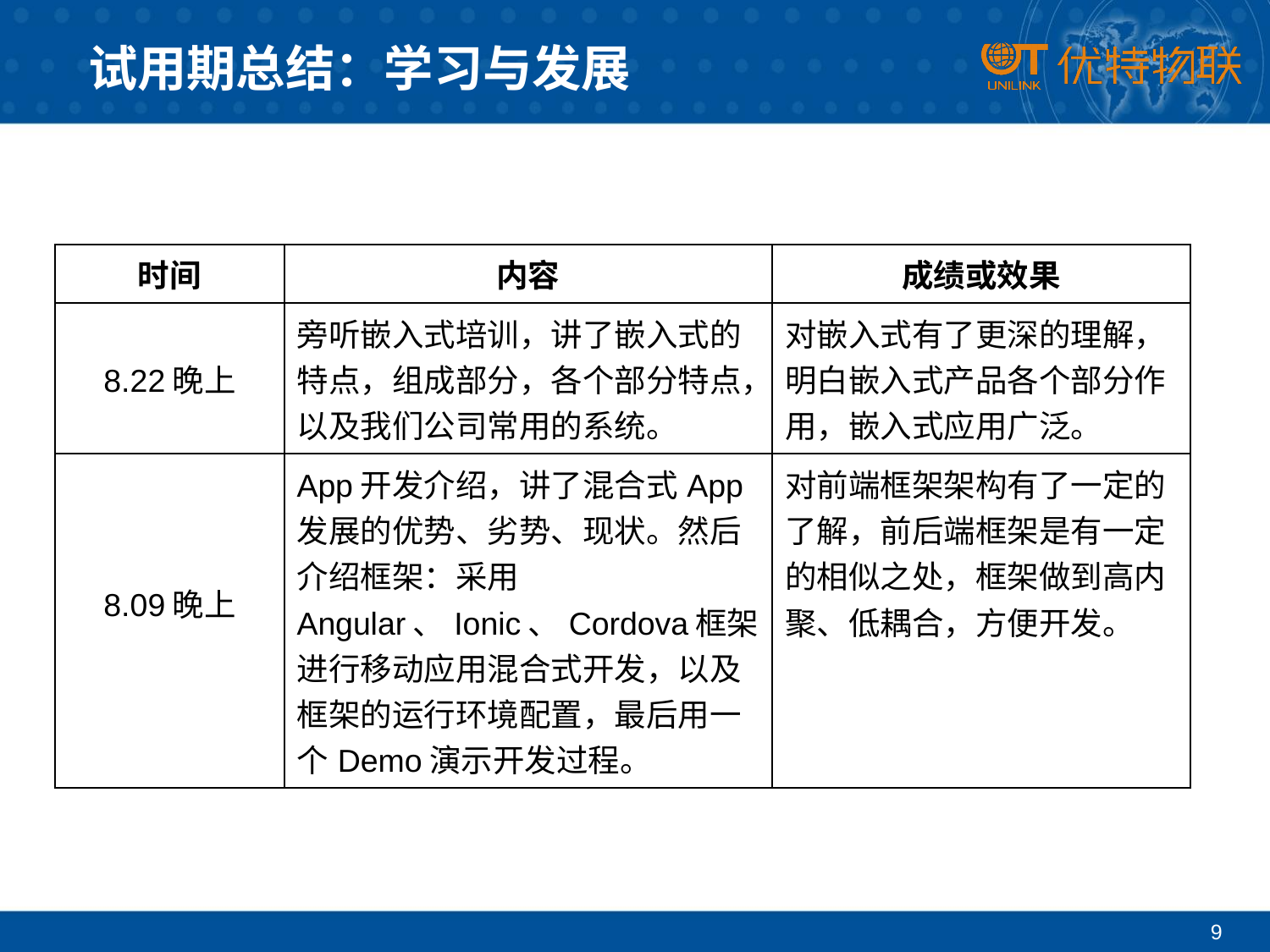

# 试用期总结：学习与发展

| 时间 | 内容 | 成绩或效果 |
| --- | --- | --- |
| 8.22晚上 | 旁听嵌入式培训，讲了嵌入式的特点，组成部分，各个部分特点，以及我们公司常用的系统。 | 对嵌入式有了更深的理解，明白嵌入式产品各个部分作用，嵌入式应用广泛。 |
| 8.09晚上 | App开发介绍，讲了混合式App发展的优势、劣势、现状。然后介绍框架：采用Angular、Ionic、Cordova框架进行移动应用混合式开发，以及框架的运行环境配置，最后用一个Demo演示开发过程。 | 对前端框架架构有了一定的了解，前后端框架是有一定的相似之处，框架做到高内聚、低耦合，方便开发。 |
9